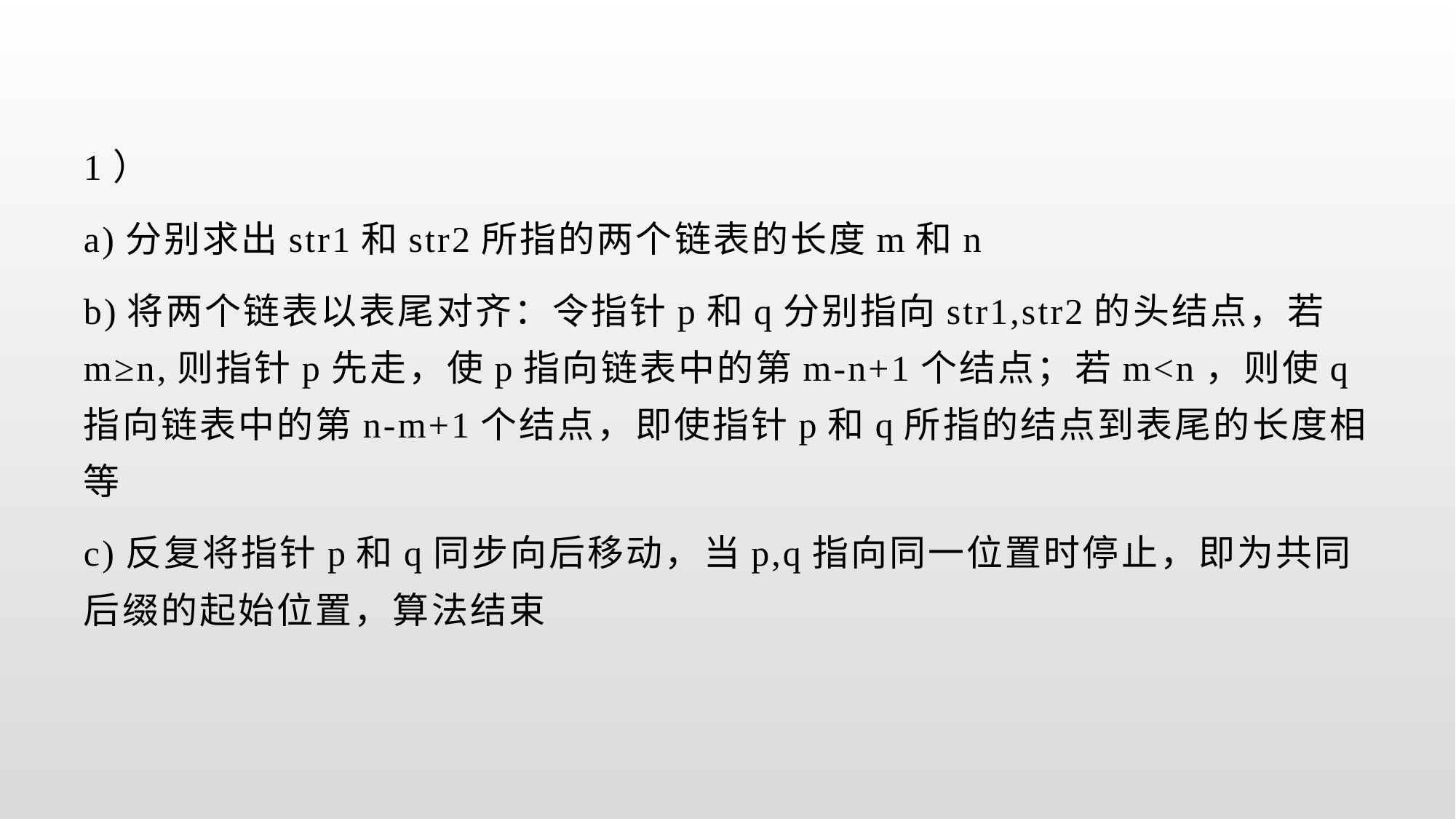

1）
a)分别求出str1和str2所指的两个链表的长度m和n
b)将两个链表以表尾对齐：令指针p和q分别指向str1,str2的头结点，若m≥n,则指针p先走，使p指向链表中的第m-n+1个结点；若m<n，则使q指向链表中的第n-m+1个结点，即使指针p和q所指的结点到表尾的长度相等
c)反复将指针p和q同步向后移动，当p,q指向同一位置时停止，即为共同后缀的起始位置，算法结束